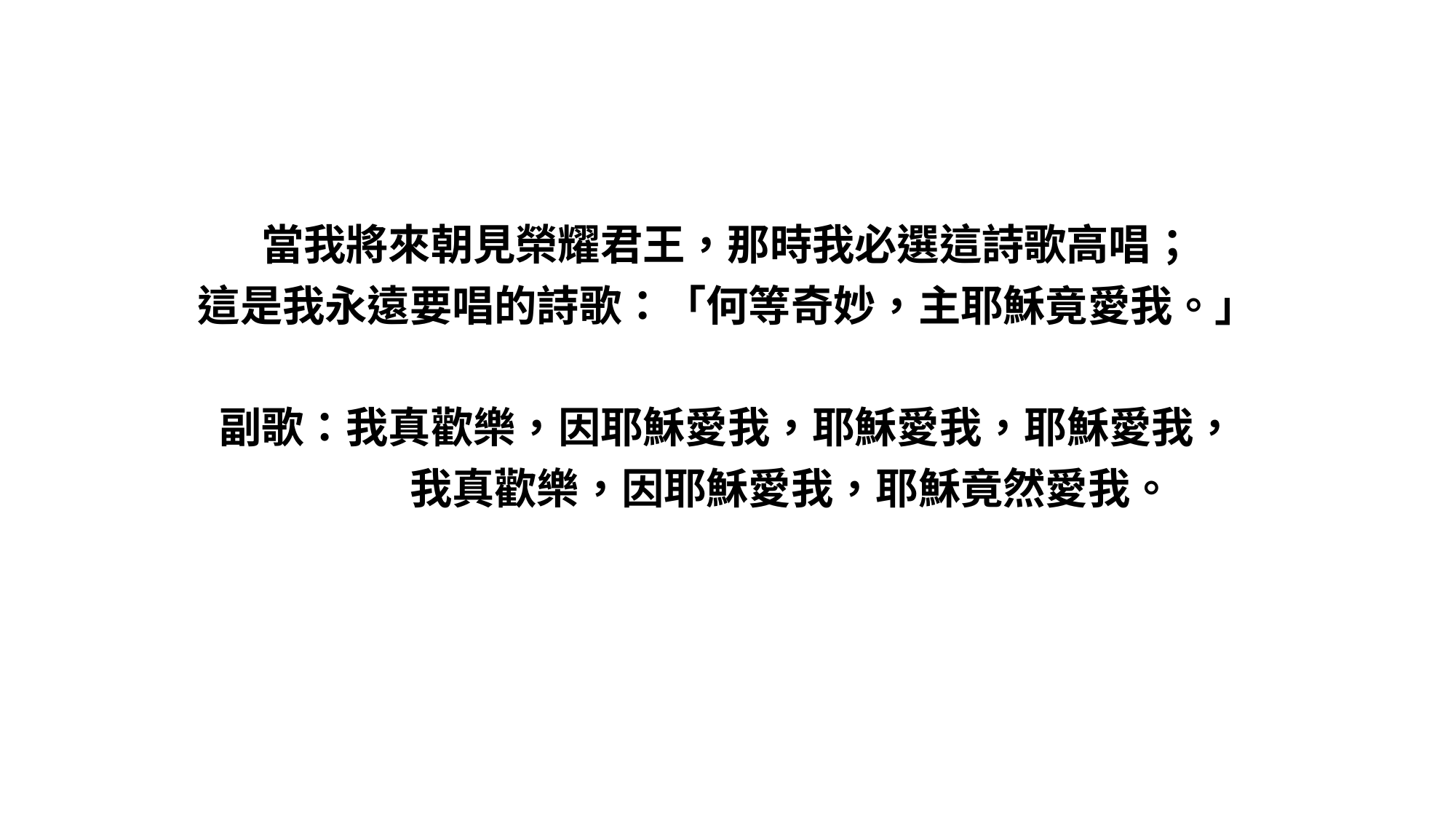

#
當我將來朝見榮耀君王，那時我必選這詩歌高唱；
這是我永遠要唱的詩歌：「何等奇妙，主耶穌竟愛我。」

副歌：我真歡樂，因耶穌愛我，耶穌愛我，耶穌愛我，
　　　我真歡樂，因耶穌愛我，耶穌竟然愛我。